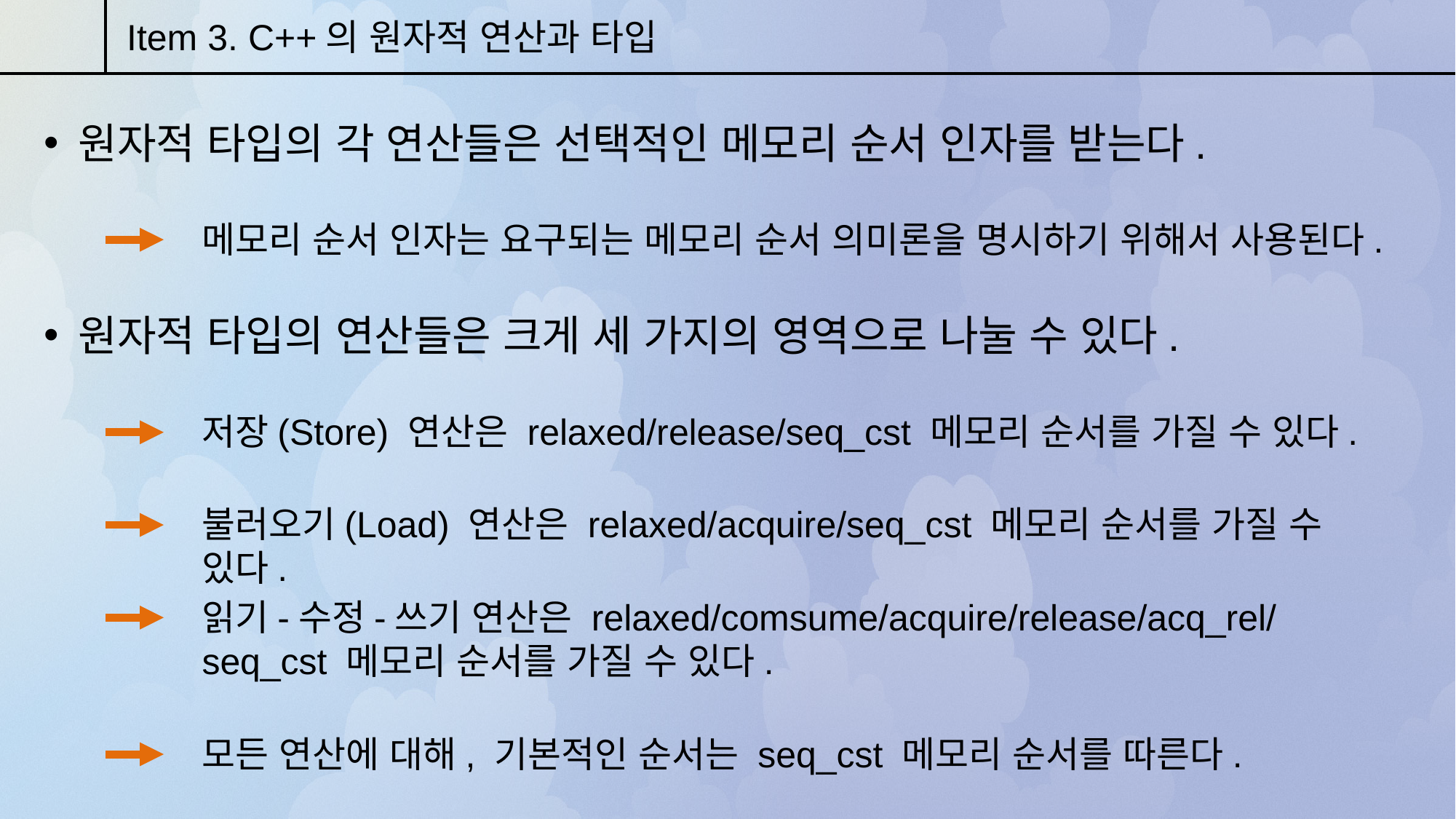

Item 3. C++의 원자적 연산과 타입
원자적 타입의 각 연산들은 선택적인 메모리 순서 인자를 받는다.
메모리 순서 인자는 요구되는 메모리 순서 의미론을 명시하기 위해서 사용된다.
원자적 타입의 연산들은 크게 세 가지의 영역으로 나눌 수 있다.
저장(Store) 연산은 relaxed/release/seq_cst 메모리 순서를 가질 수 있다.
불러오기(Load) 연산은 relaxed/acquire/seq_cst 메모리 순서를 가질 수 있다.
읽기-수정-쓰기 연산은 relaxed/comsume/acquire/release/acq_rel/seq_cst 메모리 순서를 가질 수 있다.
모든 연산에 대해, 기본적인 순서는 seq_cst 메모리 순서를 따른다.